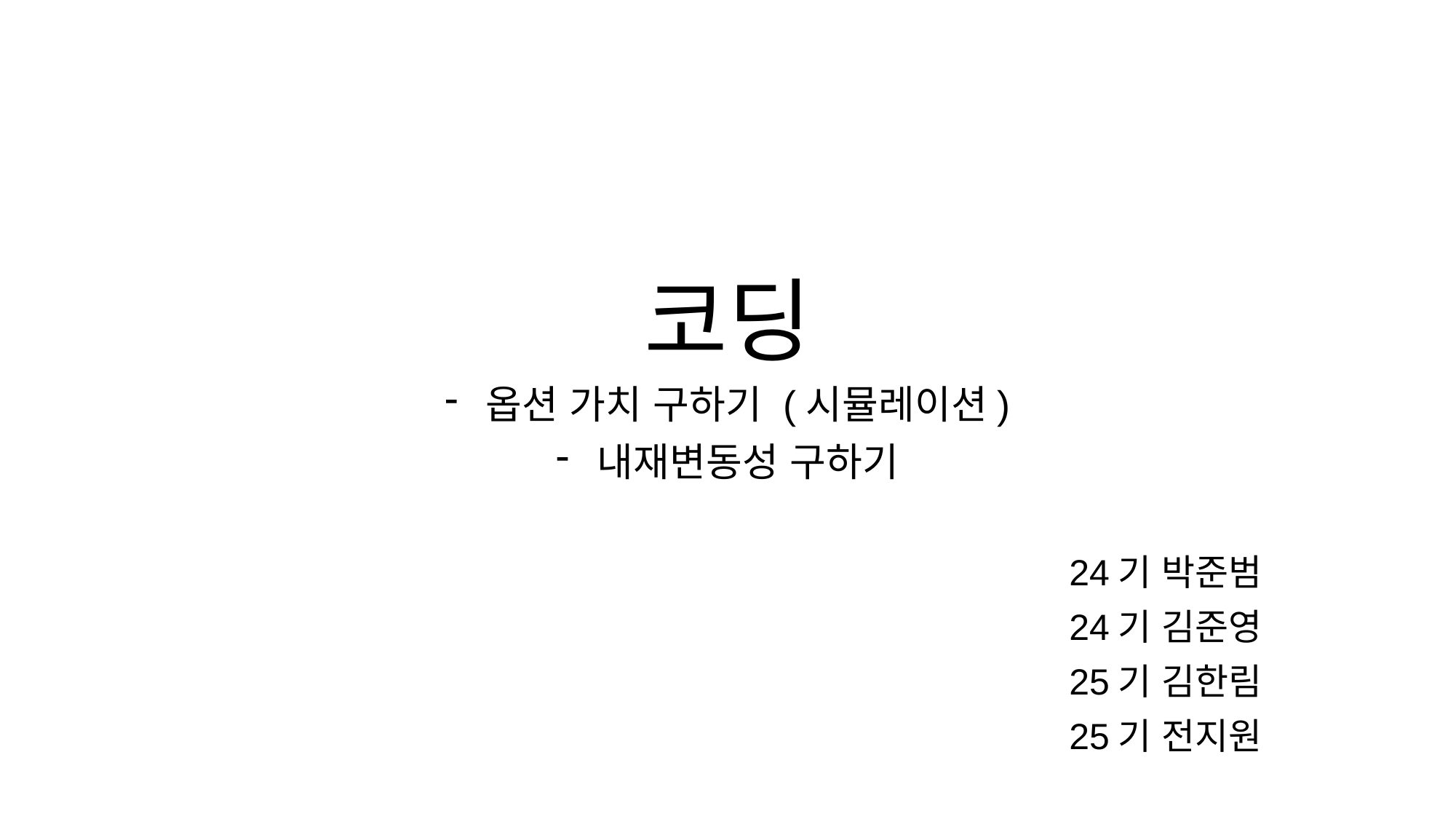

# 코딩
옵션 가치 구하기 (시뮬레이션)
내재변동성 구하기

24기 박준범
24기 김준영
25기 김한림
25기 전지원